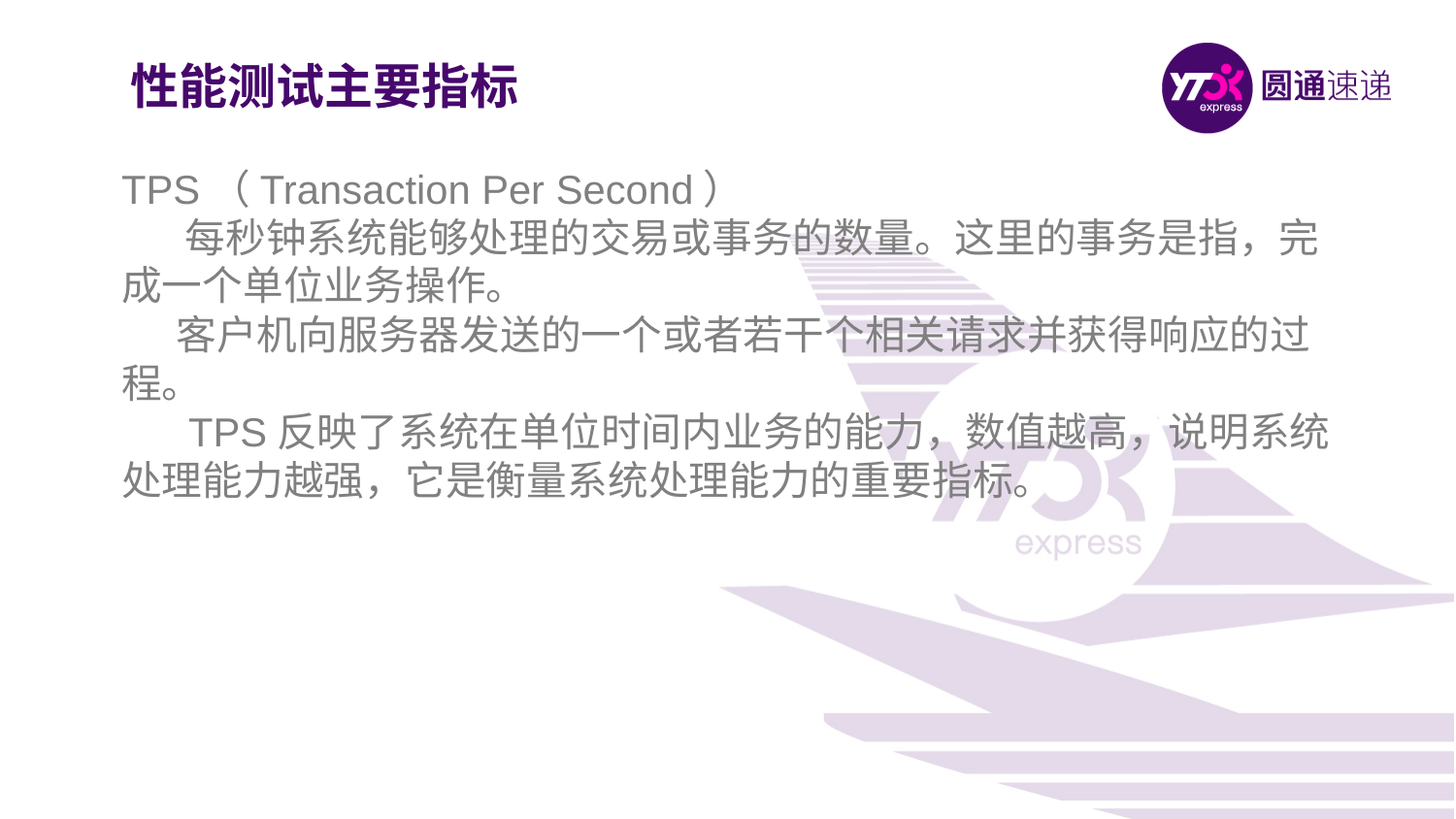

性能测试主要指标

TPS（Transaction Per Second）
      每秒钟系统能够处理的交易或事务的数量。这里的事务是指，完成一个单位业务操作。
     客户机向服务器发送的一个或者若干个相关请求并获得响应的过程。
      TPS反映了系统在单位时间内业务的能力，数值越高，说明系统处理能力越强，它是衡量系统处理能力的重要指标。